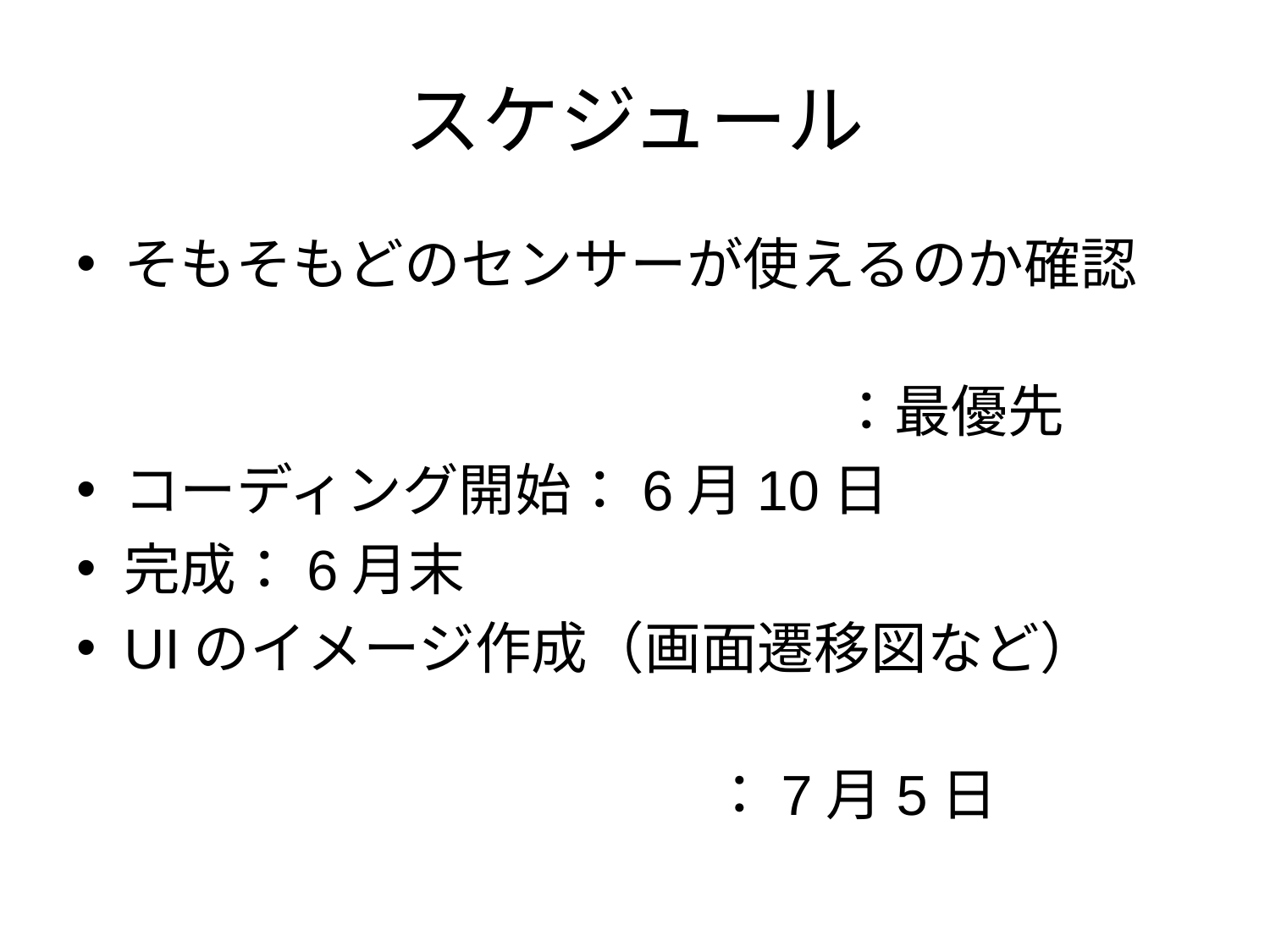

# スケジュール
そもそもどのセンサーが使えるのか確認
														：最優先
コーディング開始：6月10日
完成：6月末
UIのイメージ作成（画面遷移図など）
													：7月5日